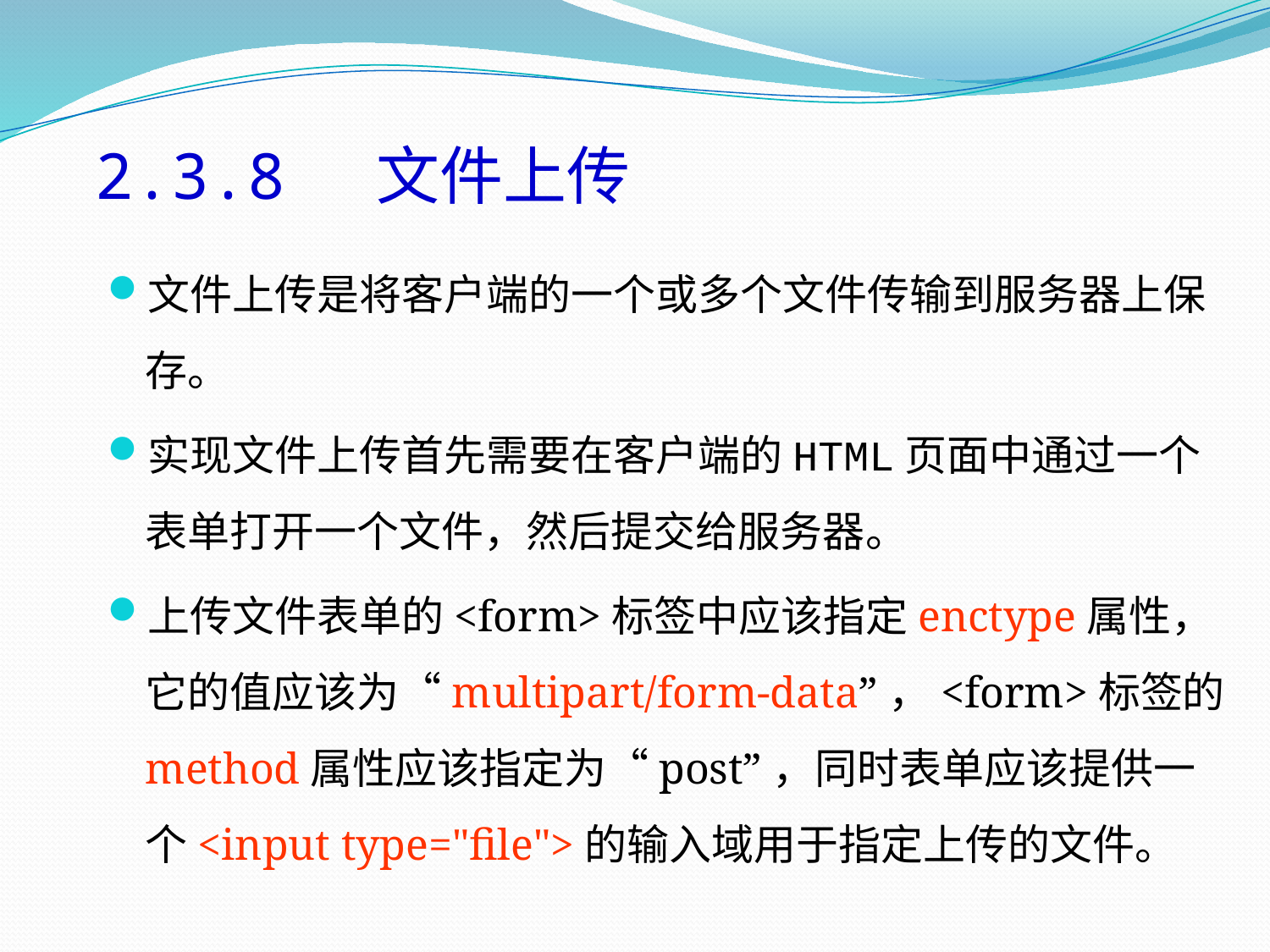

# 2.3.8  文件上传
文件上传是将客户端的一个或多个文件传输到服务器上保存。
实现文件上传首先需要在客户端的HTML页面中通过一个表单打开一个文件，然后提交给服务器。
上传文件表单的<form>标签中应该指定enctype属性，它的值应该为“multipart/form-data”，<form>标签的method属性应该指定为“post”，同时表单应该提供一个<input type="file">的输入域用于指定上传的文件。